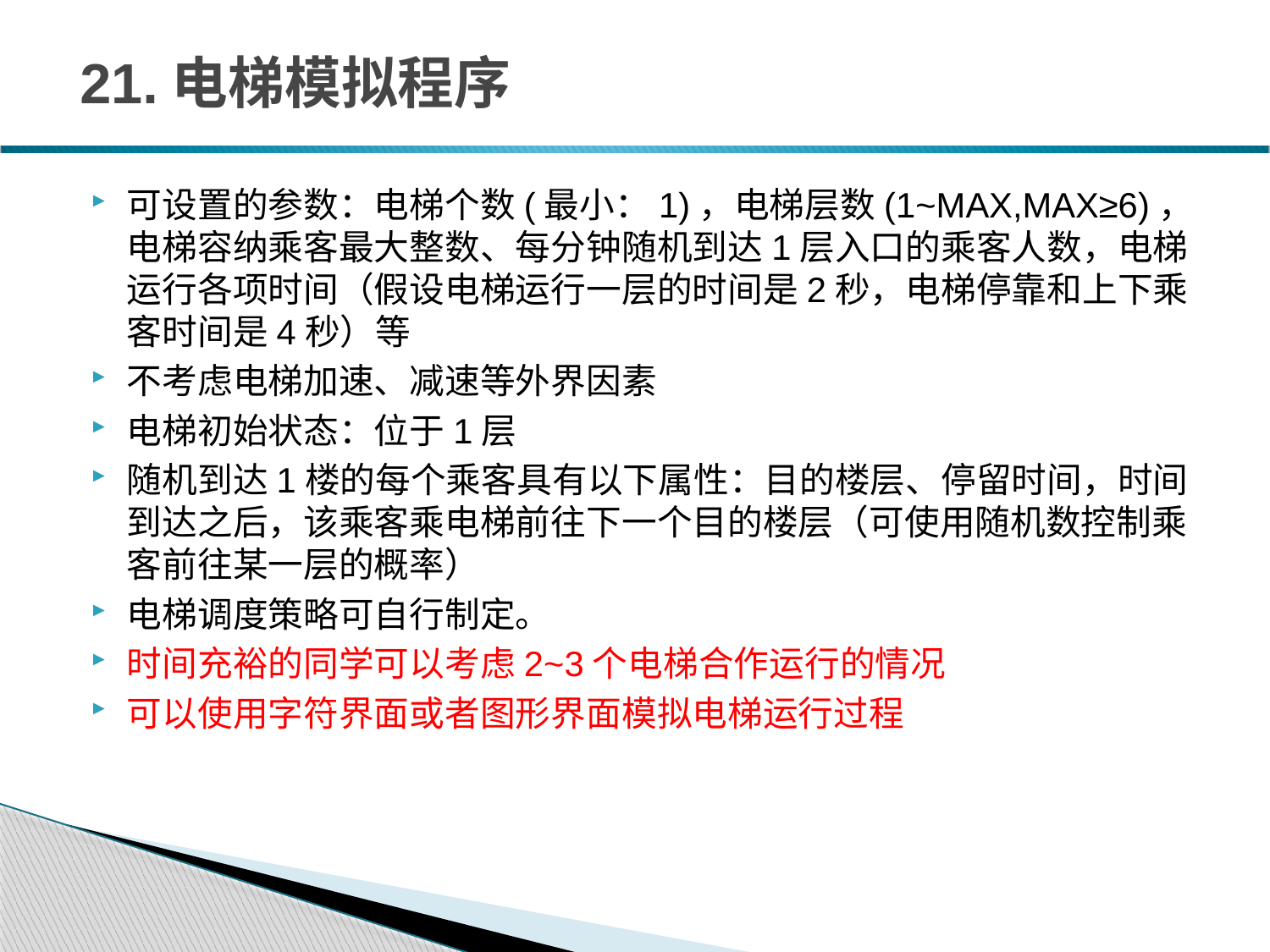

# 21.电梯模拟程序
可设置的参数：电梯个数(最小：1)，电梯层数(1~MAX,MAX≥6)，电梯容纳乘客最大整数、每分钟随机到达1层入口的乘客人数，电梯运行各项时间（假设电梯运行一层的时间是2秒，电梯停靠和上下乘客时间是4秒）等
不考虑电梯加速、减速等外界因素
电梯初始状态：位于1层
随机到达1楼的每个乘客具有以下属性：目的楼层、停留时间，时间到达之后，该乘客乘电梯前往下一个目的楼层（可使用随机数控制乘客前往某一层的概率）
电梯调度策略可自行制定。
时间充裕的同学可以考虑2~3个电梯合作运行的情况
可以使用字符界面或者图形界面模拟电梯运行过程